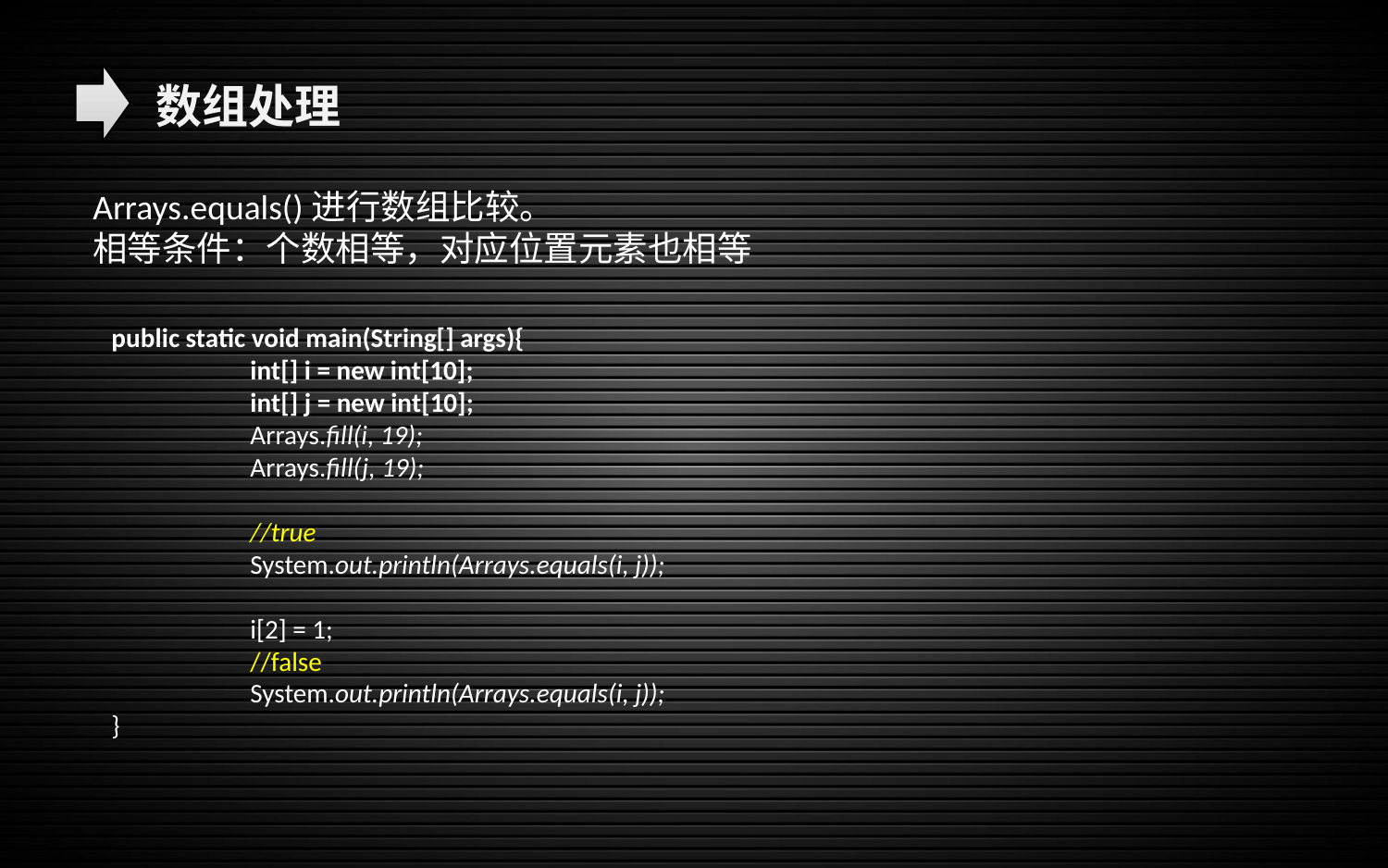

数组处理
Arrays.equals()进行数组比较。
相等条件：个数相等，对应位置元素也相等
public static void main(String[] args){
	int[] i = new int[10];
	int[] j = new int[10];
	Arrays.fill(i, 19);
	Arrays.fill(j, 19);

	//true
	System.out.println(Arrays.equals(i, j));

	i[2] = 1;
	//false
	System.out.println(Arrays.equals(i, j));
}